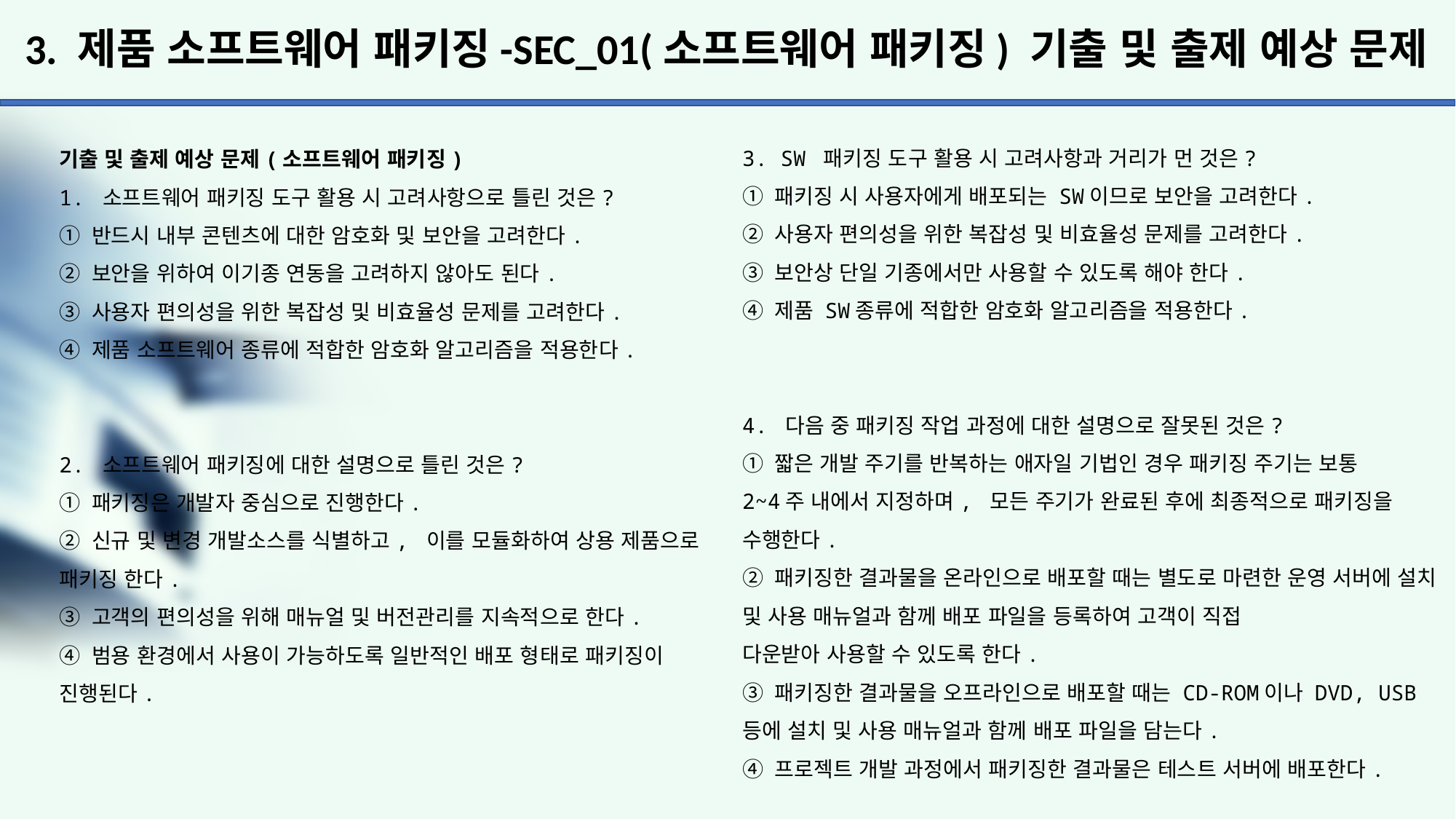

# 3. 제품 소프트웨어 패키징-SEC_01(소프트웨어 패키징) 기출 및 출제 예상 문제
3. SW 패키징 도구 활용 시 고려사항과 거리가 먼 것은?
① 패키징 시 사용자에게 배포되는 SW이므로 보안을 고려한다.
② 사용자 편의성을 위한 복잡성 및 비효율성 문제를 고려한다.
③ 보안상 단일 기종에서만 사용할 수 있도록 해야 한다.
④ 제품 SW종류에 적합한 암호화 알고리즘을 적용한다.

4. 다음 중 패키징 작업 과정에 대한 설명으로 잘못된 것은?
① 짧은 개발 주기를 반복하는 애자일 기법인 경우 패키징 주기는 보통
2~4주 내에서 지정하며, 모든 주기가 완료된 후에 최종적으로 패키징을
수행한다.
② 패키징한 결과물을 온라인으로 배포할 때는 별도로 마련한 운영 서버에 설치 및 사용 매뉴얼과 함께 배포 파일을 등록하여 고객이 직접
다운받아 사용할 수 있도록 한다.
③ 패키징한 결과물을 오프라인으로 배포할 때는 CD-ROM이나 DVD, USB 등에 설치 및 사용 매뉴얼과 함께 배포 파일을 담는다.
④ 프로젝트 개발 과정에서 패키징한 결과물은 테스트 서버에 배포한다.
기출 및 출제 예상 문제(소프트웨어 패키징)
1. 소프트웨어 패키징 도구 활용 시 고려사항으로 틀린 것은?
① 반드시 내부 콘텐츠에 대한 암호화 및 보안을 고려한다.
② 보안을 위하여 이기종 연동을 고려하지 않아도 된다.
③ 사용자 편의성을 위한 복잡성 및 비효율성 문제를 고려한다.
④ 제품 소프트웨어 종류에 적합한 암호화 알고리즘을 적용한다.

2. 소프트웨어 패키징에 대한 설명으로 틀린 것은?
① 패키징은 개발자 중심으로 진행한다.
② 신규 및 변경 개발소스를 식별하고, 이를 모듈화하여 상용 제품으로 패키징 한다.
③ 고객의 편의성을 위해 매뉴얼 및 버전관리를 지속적으로 한다.
④ 범용 환경에서 사용이 가능하도록 일반적인 배포 형태로 패키징이 진행된다.